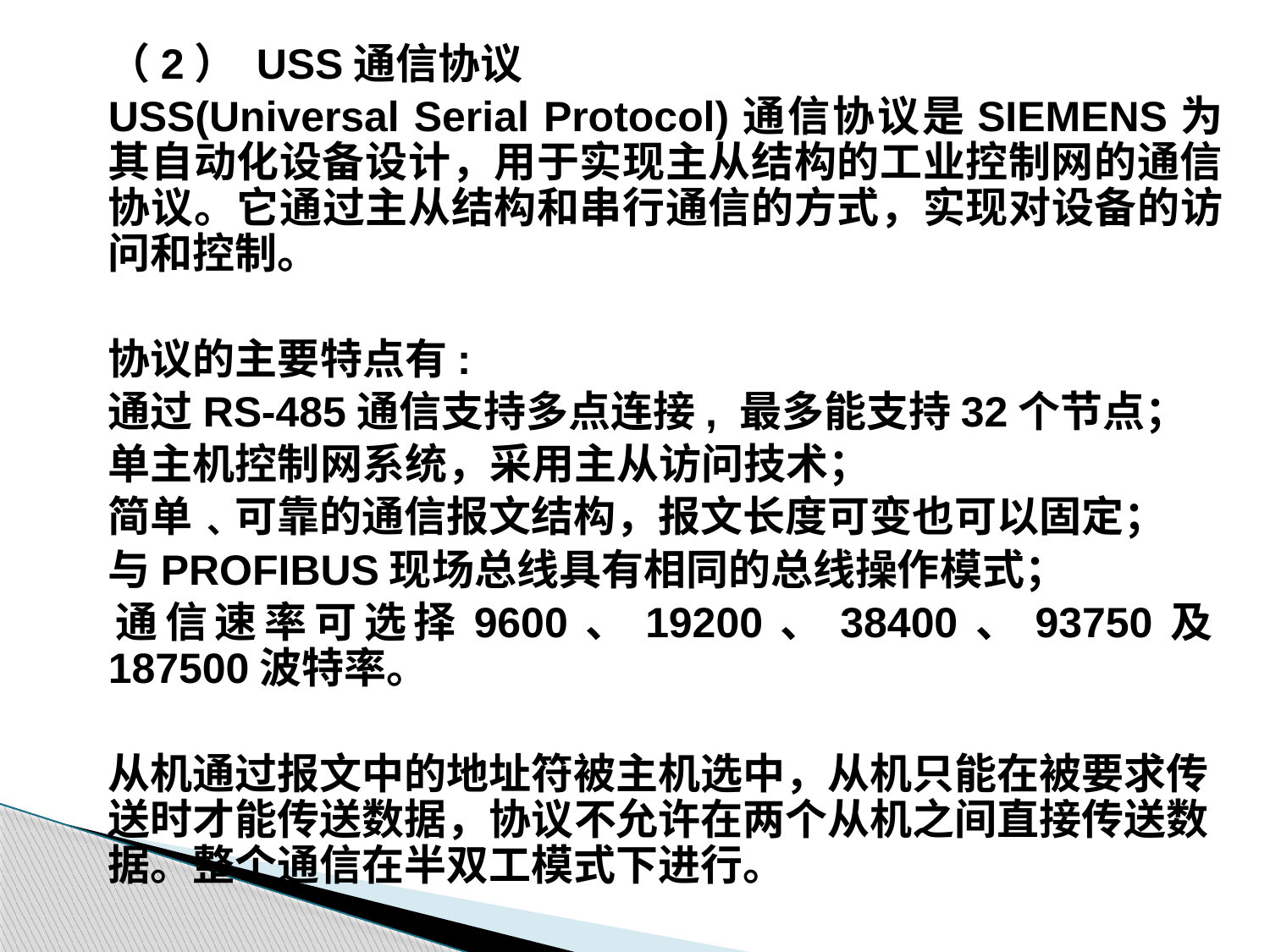

（2） USS通信协议
	USS(Universal Serial Protocol)通信协议是SIEMENS为其自动化设备设计，用于实现主从结构的工业控制网的通信协议。它通过主从结构和串行通信的方式，实现对设备的访问和控制。

	协议的主要特点有:
	通过RS-485通信支持多点连接, 最多能支持32个节点；
	单主机控制网系统，采用主从访问技术；
	简单﹑可靠的通信报文结构，报文长度可变也可以固定；
	与PROFIBUS现场总线具有相同的总线操作模式；
	通信速率可选择9600、19200、38400、93750及187500波特率。

	从机通过报文中的地址符被主机选中，从机只能在被要求传送时才能传送数据，协议不允许在两个从机之间直接传送数据。整个通信在半双工模式下进行。